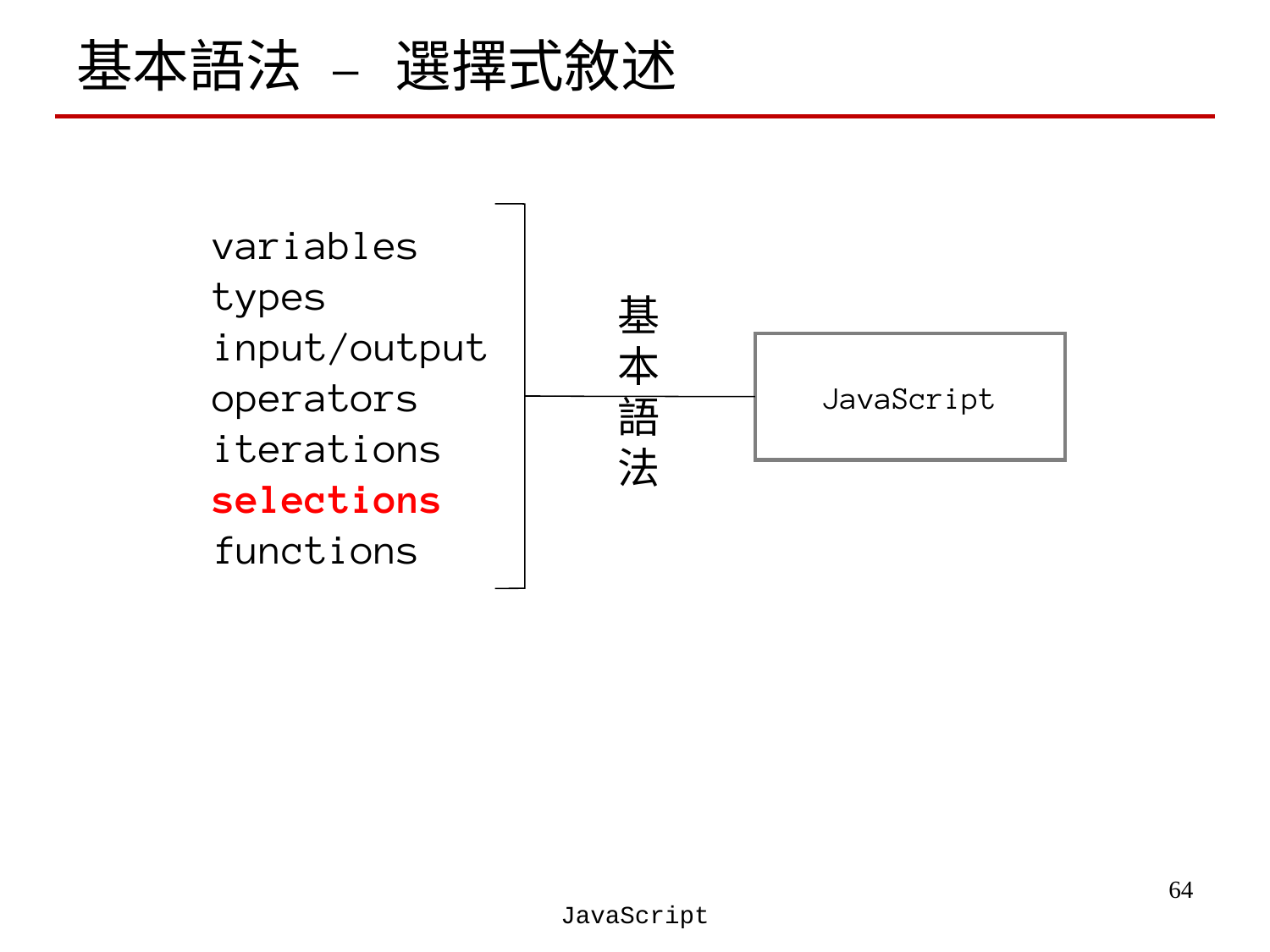

# 基本語法 – 選擇式敘述

variables
types
input/output
operators
iterations
selections
functions
基本語法
JavaScript
64
JavaScript